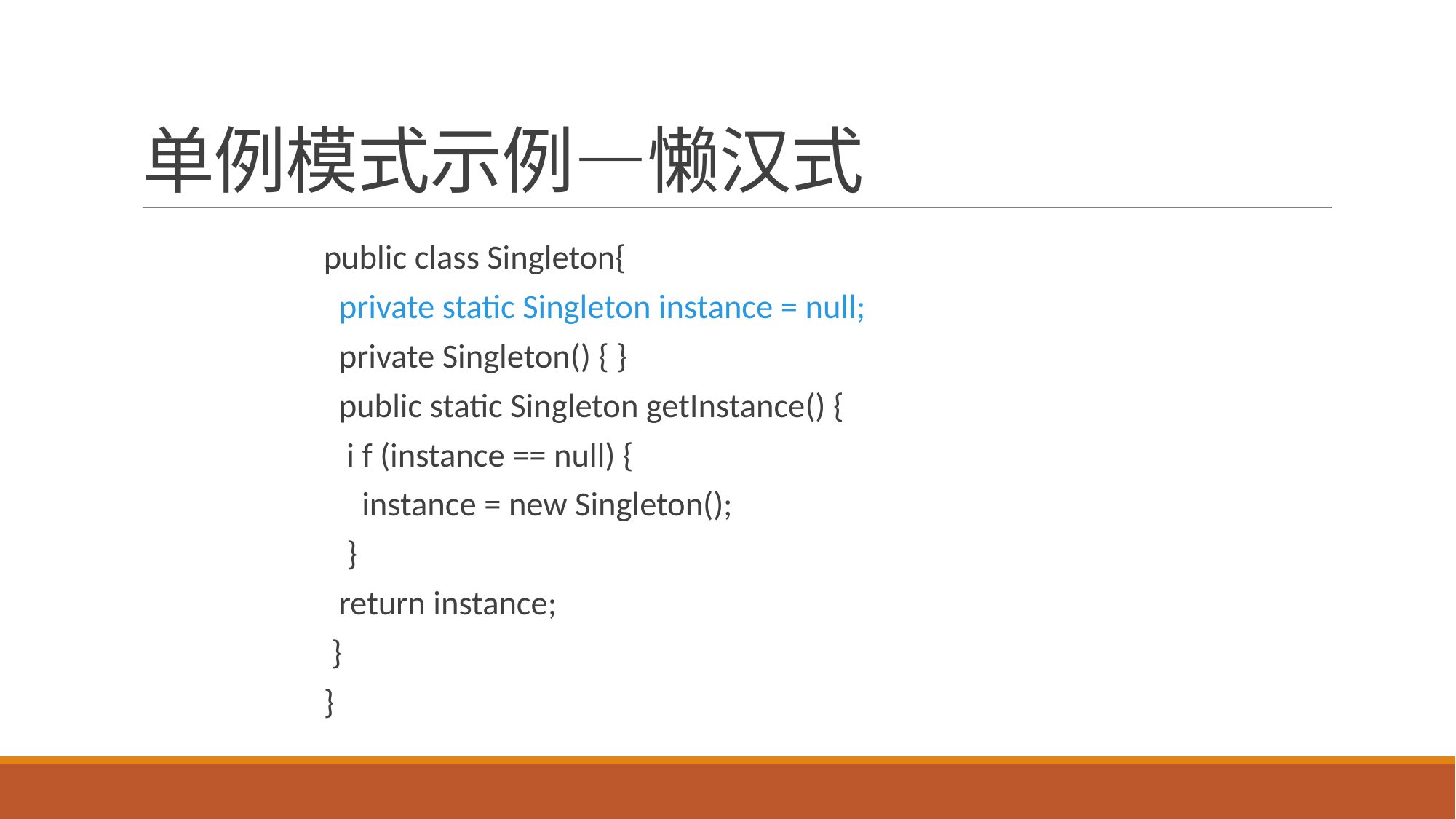

# 单例模式示例—懒汉式
public class Singleton{
  private static Singleton instance = null;
  private Singleton() { }
  public static Singleton getInstance() {
   i f (instance == null) {
     instance = new Singleton();
   }
  return instance;
 }
}